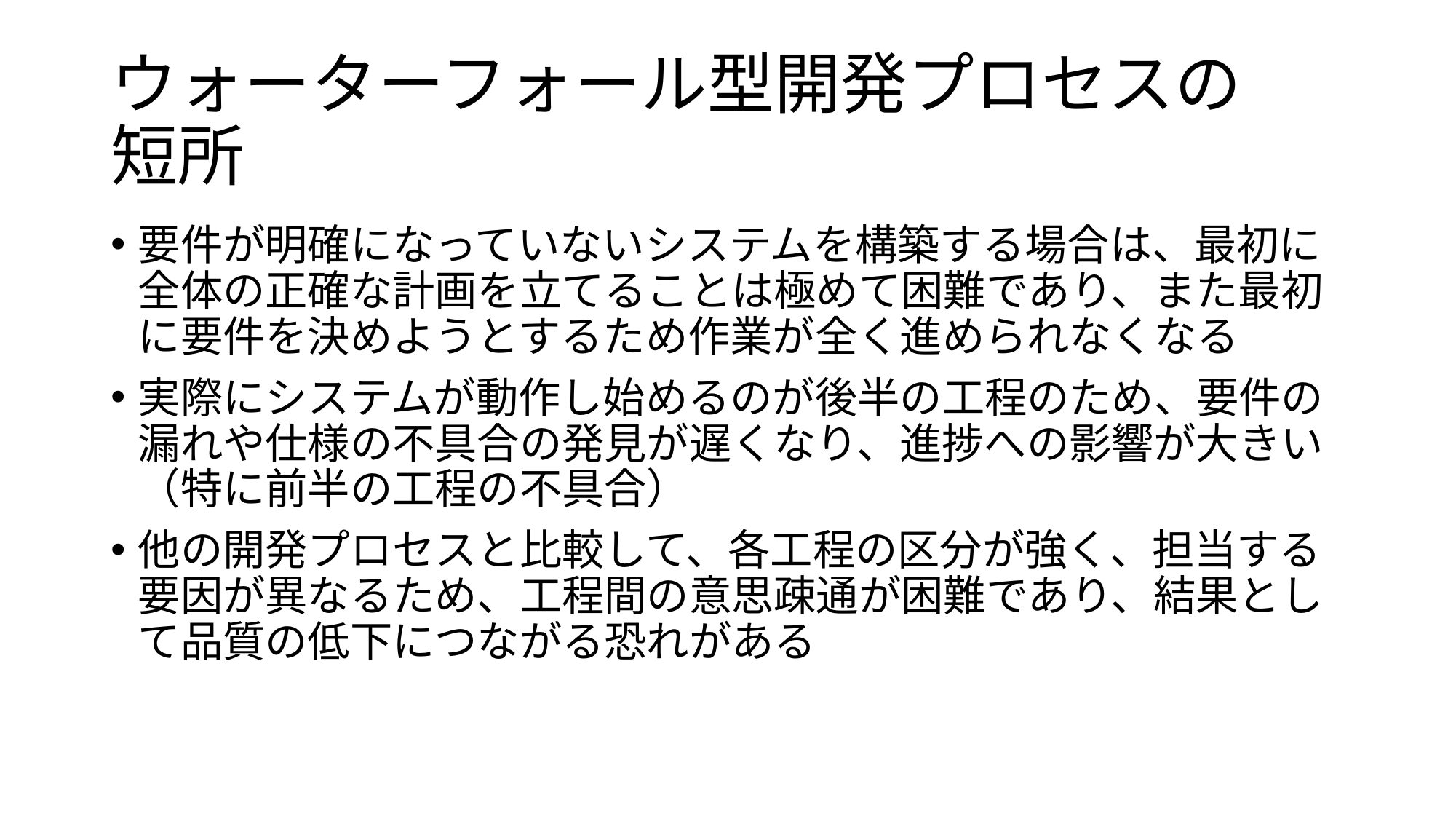

# ウォーターフォール型開発プロセスの 短所
要件が明確になっていないシステムを構築する場合は、最初に全体の正確な計画を立てることは極めて困難であり、また最初に要件を決めようとするため作業が全く進められなくなる
実際にシステムが動作し始めるのが後半の工程のため、要件の漏れや仕様の不具合の発見が遅くなり、進捗への影響が大きい（特に前半の工程の不具合）
他の開発プロセスと比較して、各工程の区分が強く、担当する要因が異なるため、工程間の意思疎通が困難であり、結果として品質の低下につながる恐れがある